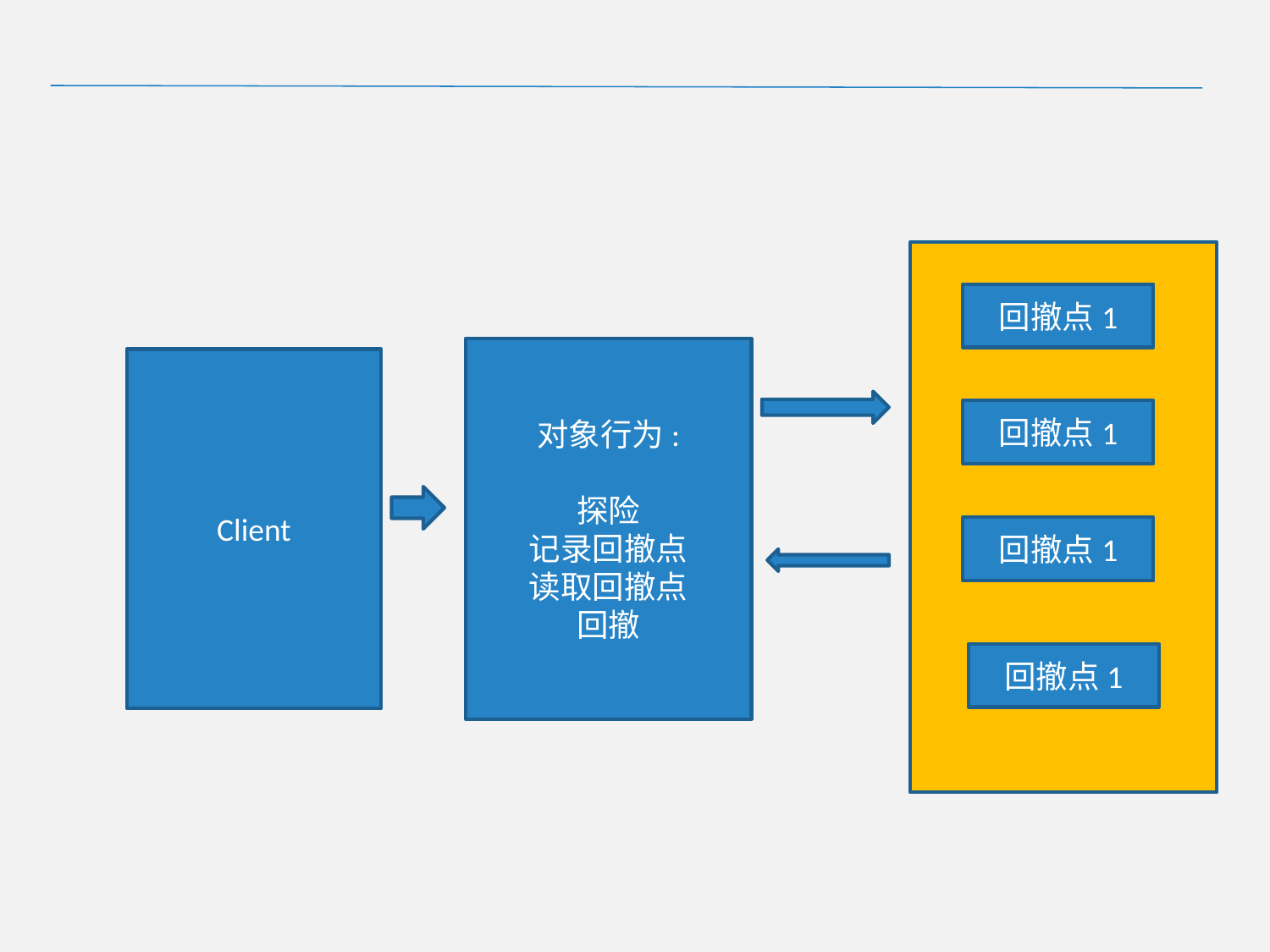

#

回撤点1
对象行为:

探险
记录回撤点
读取回撤点
回撤
Client

回撤点1

回撤点1

回撤点1